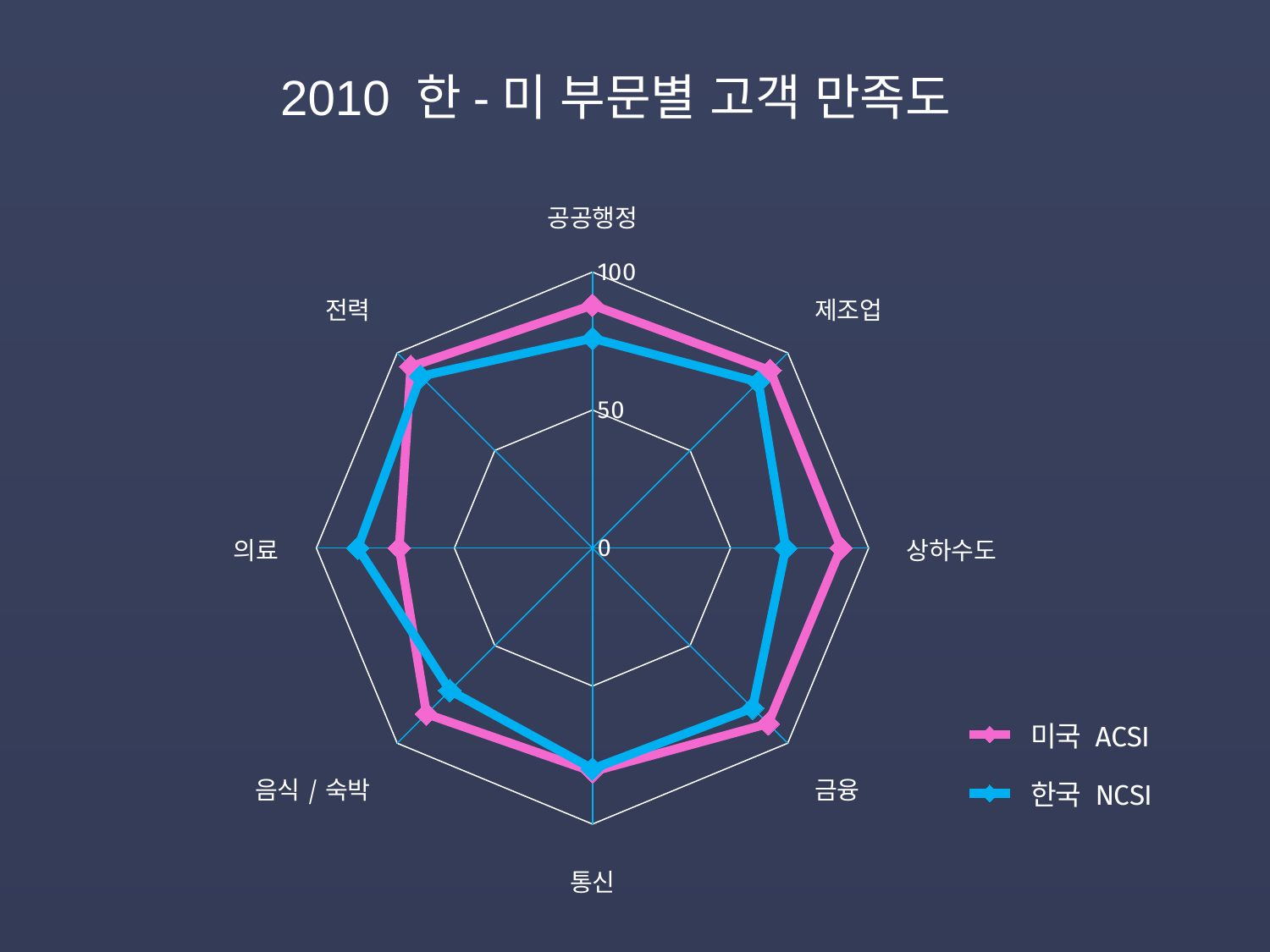

2010 한-미 부문별 고객 만족도

### Chart

| Category |  미국 ACSI |  한국 NCSI |
|---|---|---|
| 공공행정 | 88.0 | 76.0 |
| 제조업 | 91.0 | 85.0 |
| 상하수도 | 90.0 | 70.0 |
| 금융 | 90.0 | 82.0 |
| 통신 | 81.0 | 80.0 |
| 음식/숙박 | 85.0 | 73.0 |
| 의료 | 70.0 | 85.0 |
| 전력 | 93.0 | 88.0 |